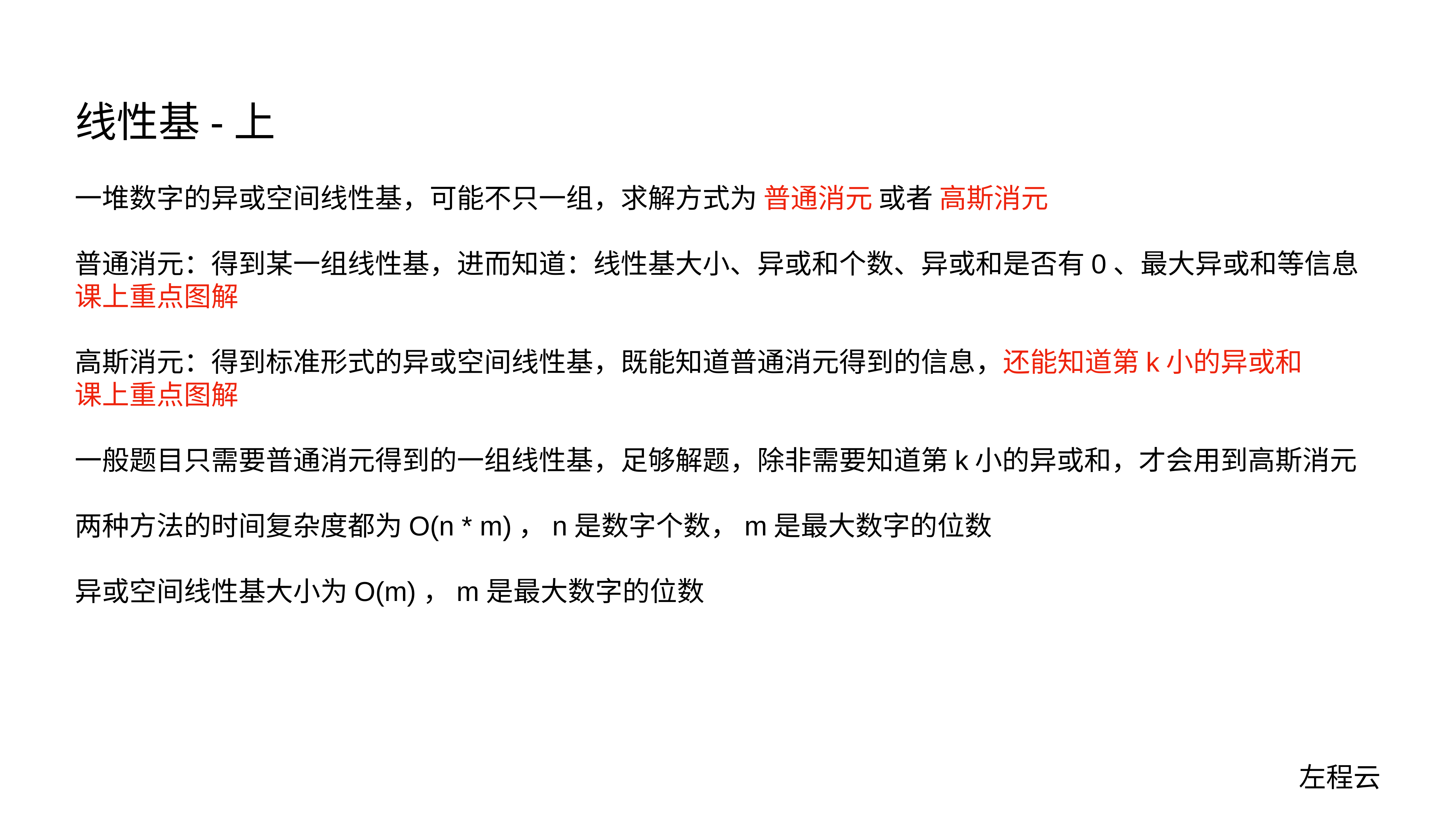

# 线性基-上
一堆数字的异或空间线性基，可能不只一组，求解方式为 普通消元 或者 高斯消元

普通消元：得到某一组线性基，进而知道：线性基大小、异或和个数、异或和是否有0、最大异或和等信息
课上重点图解

高斯消元：得到标准形式的异或空间线性基，既能知道普通消元得到的信息，还能知道第k小的异或和
课上重点图解

一般题目只需要普通消元得到的一组线性基，足够解题，除非需要知道第k小的异或和，才会用到高斯消元

两种方法的时间复杂度都为O(n * m)，n是数字个数，m是最大数字的位数

异或空间线性基大小为O(m)，m是最大数字的位数
左程云